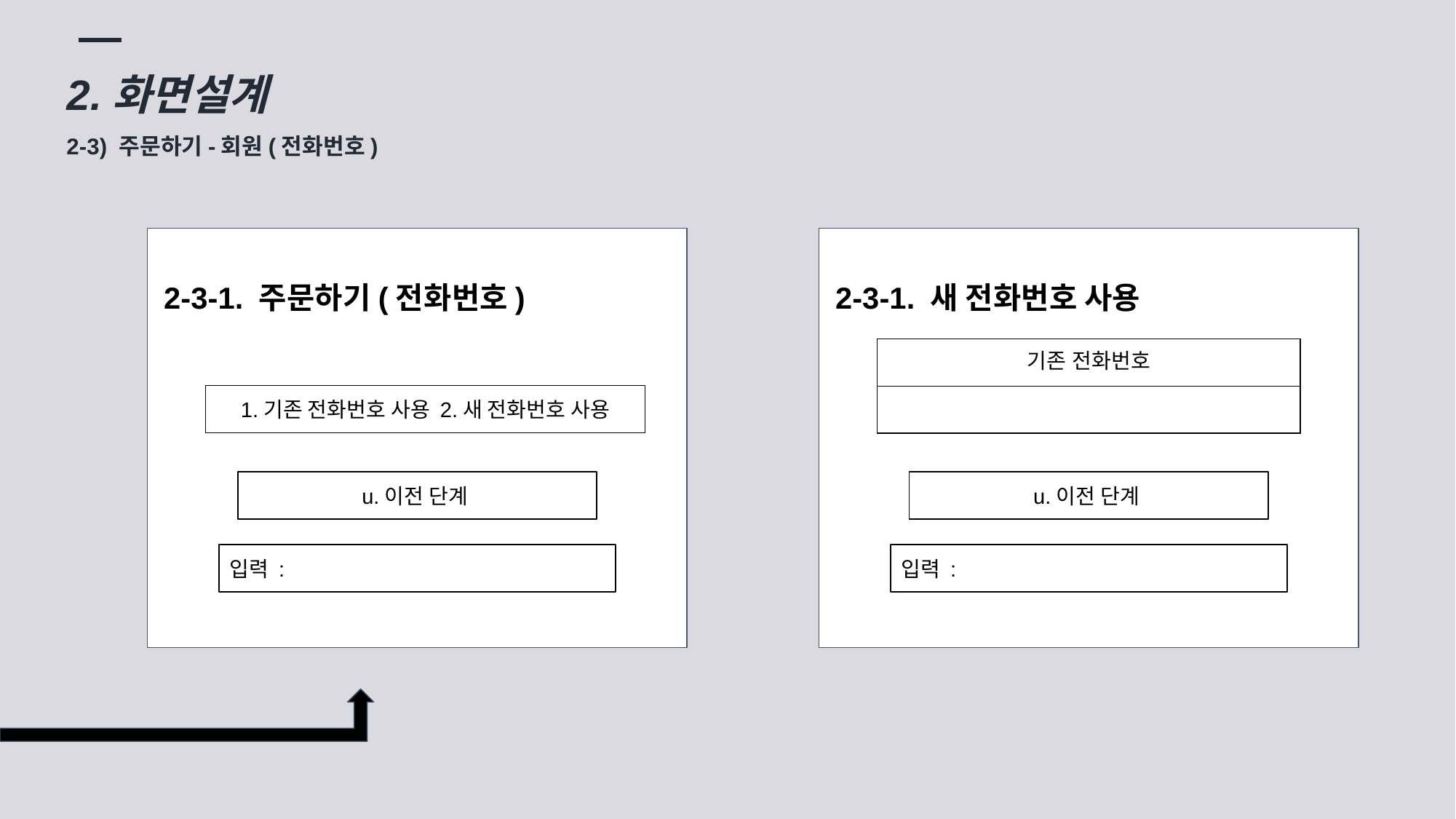

2.화면설계
2-3) 주문하기-회원(전화번호)

2-3-1. 새 전화번호 사용

2-3-1. 주문하기(전화번호)
1.기존 전화번호 사용 2.새 전화번호 사용
u.이전 단계
입력 :
| 기존 전화번호 |  |  |
| --- | --- | --- |
|  |  |  |
u.이전 단계
입력 :